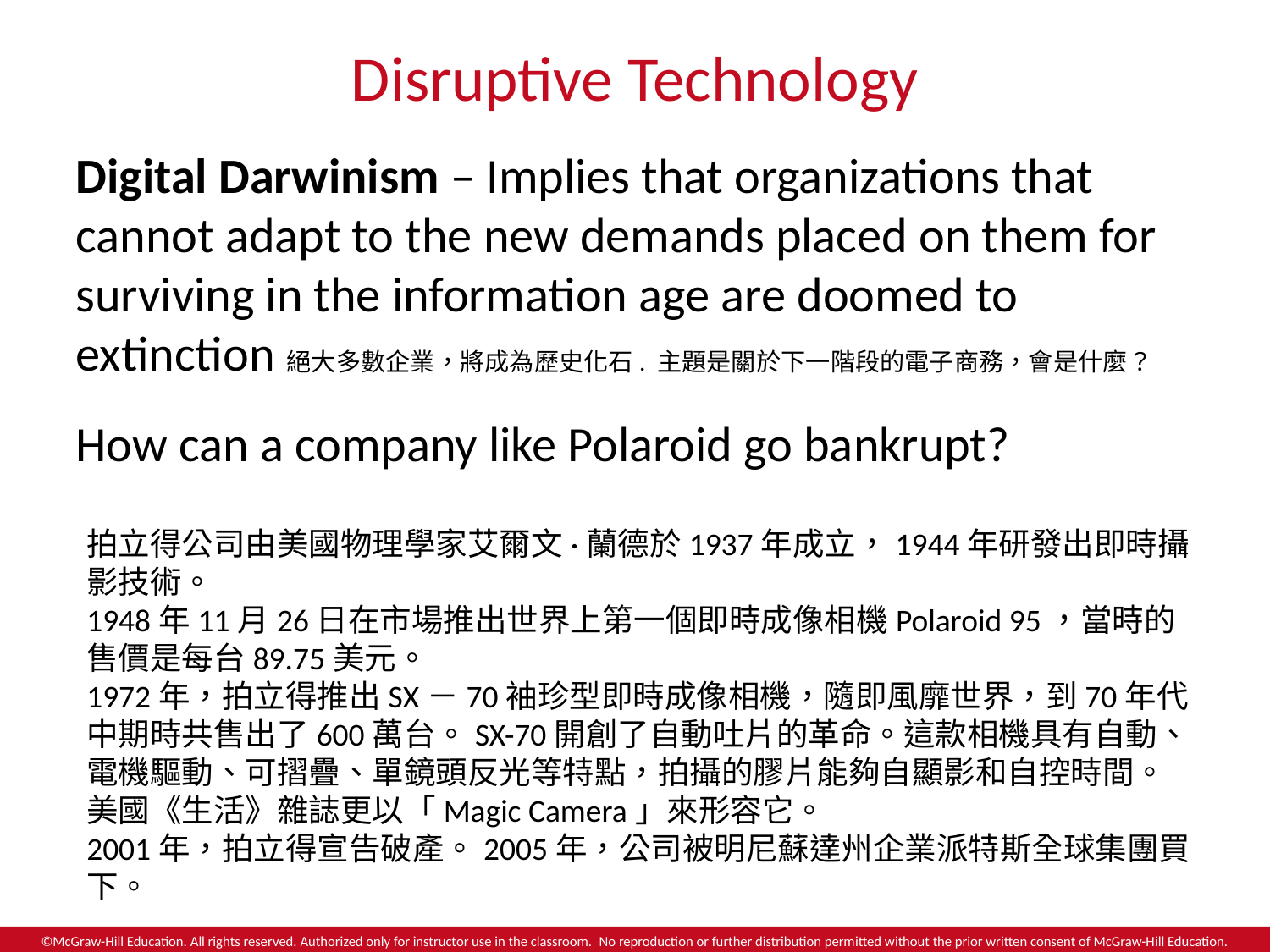

# Disruptive Technology
Digital Darwinism – Implies that organizations that cannot adapt to the new demands placed on them for surviving in the information age are doomed to extinction絕大多數企業，將成為歷史化石. 主題是關於下一階段的電子商務，會是什麼？
How can a company like Polaroid go bankrupt?
拍立得公司由美國物理學家艾爾文·蘭德於1937年成立，1944年研發出即時攝影技術。
1948年11月26日在市場推出世界上第一個即時成像相機Polaroid 95，當時的售價是每台89.75美元。
1972年，拍立得推出SX－70袖珍型即時成像相機，隨即風靡世界，到70年代中期時共售出了600萬台。SX-70開創了自動吐片的革命。這款相機具有自動、電機驅動、可摺疊、單鏡頭反光等特點，拍攝的膠片能夠自顯影和自控時間。美國《生活》雜誌更以「Magic Camera」來形容它。
2001年，拍立得宣告破產。2005年，公司被明尼蘇達州企業派特斯全球集團買下。